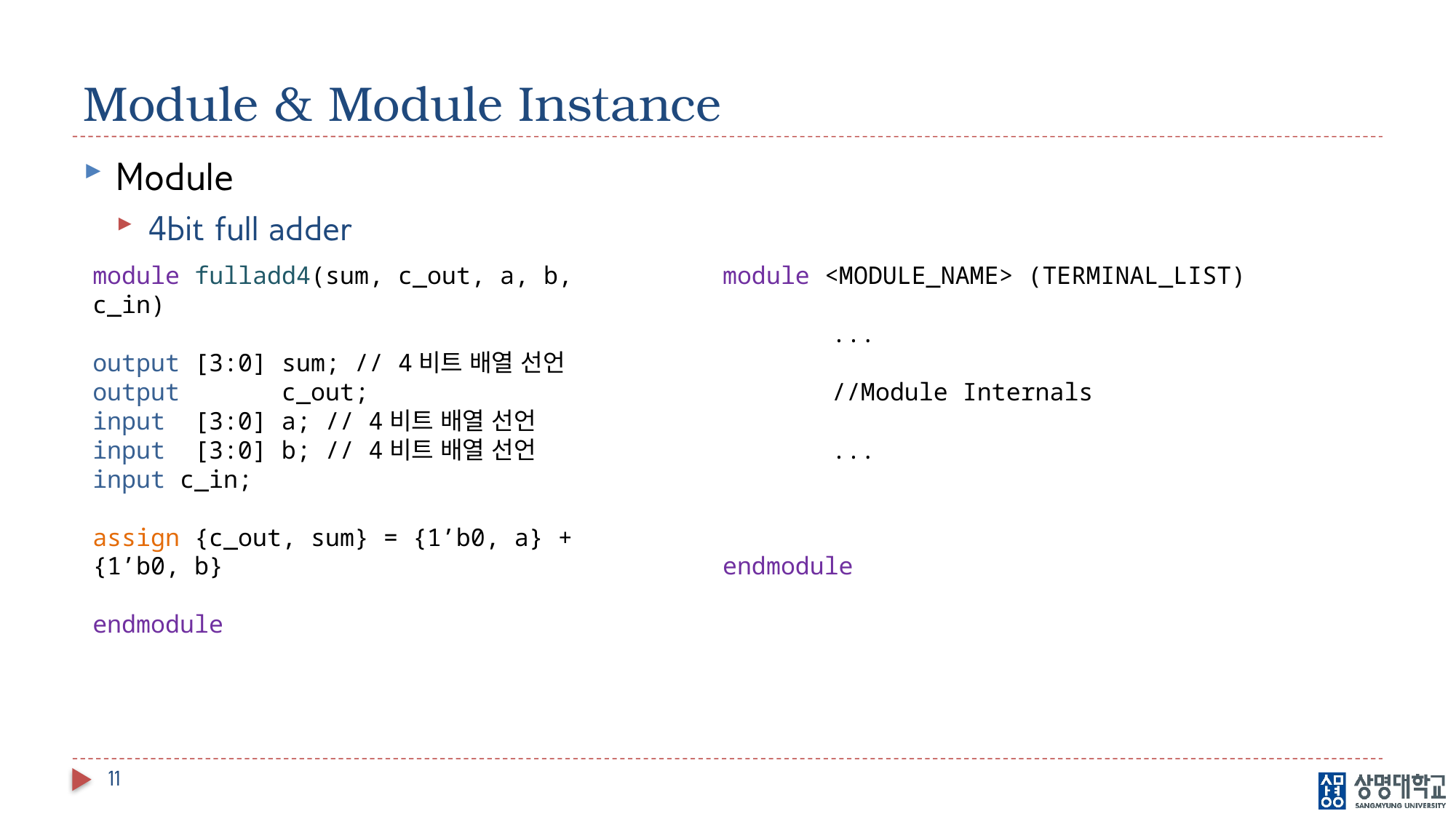

# Module & Module Instance

Module
4bit full adder

module fulladd4(sum, c_out, a, b, c_in)

output [3:0] sum; // 4비트 배열 선언
output       c_out;
input  [3:0] a; // 4비트 배열 선언
input  [3:0] b; // 4비트 배열 선언
input c_in;

assign {c_out, sum} = {1’b0, a} + {1’b0, b}

endmodule

module <MODULE_NAME> (TERMINAL_LIST)

	...

	//Module Internals

	...

endmodule
11